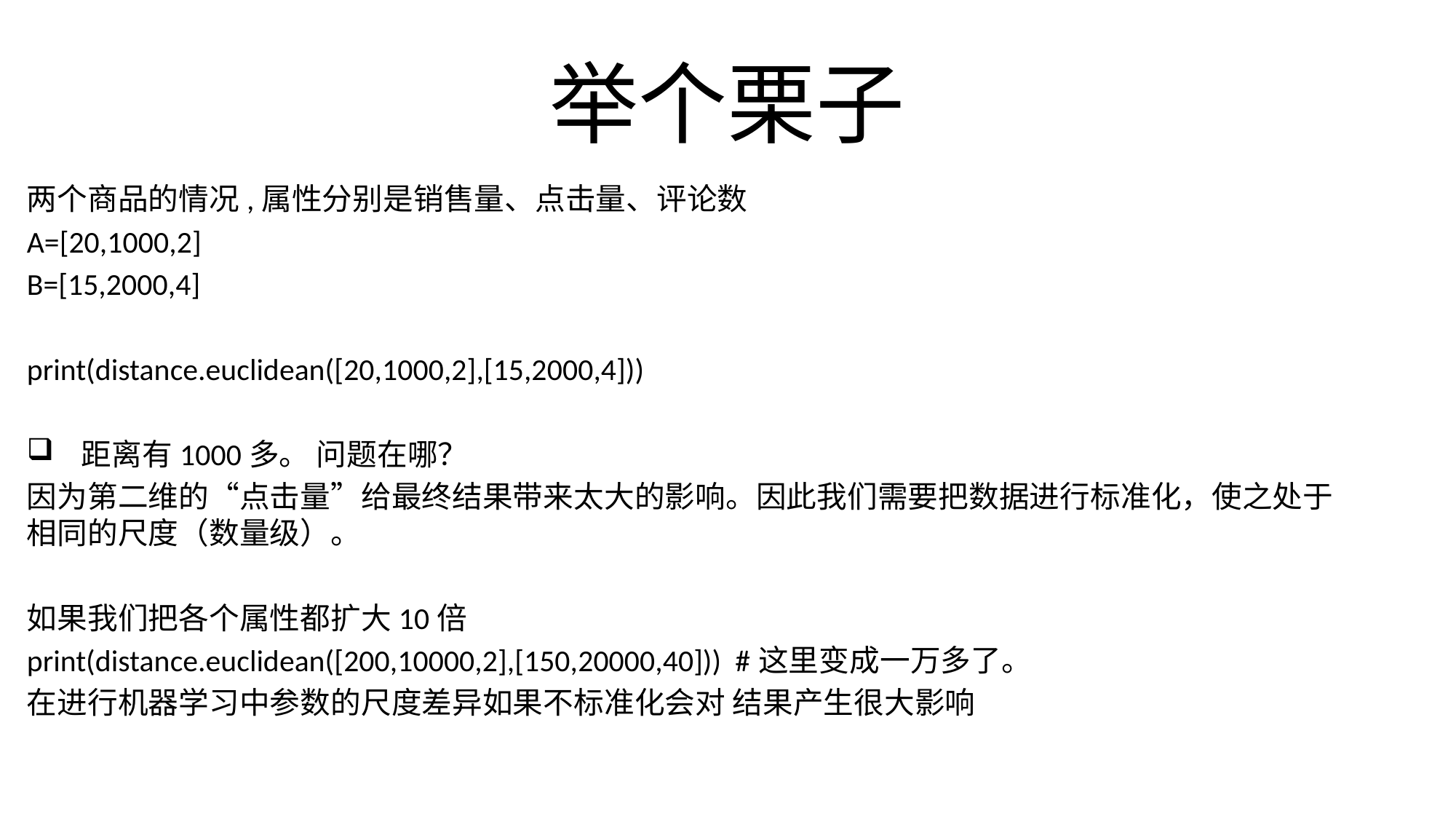

# 举个栗子
两个商品的情况,属性分别是销售量、点击量、评论数
A=[20,1000,2]
B=[15,2000,4]

print(distance.euclidean([20,1000,2],[15,2000,4]))

距离有1000多。 问题在哪？
因为第二维的“点击量”给最终结果带来太大的影响。因此我们需要把数据进行标准化，使之处于相同的尺度（数量级）。

如果我们把各个属性都扩大10倍
print(distance.euclidean([200,10000,2],[150,20000,40]))  #这里变成一万多了。
在进行机器学习中参数的尺度差异如果不标准化会对 结果产生很大影响